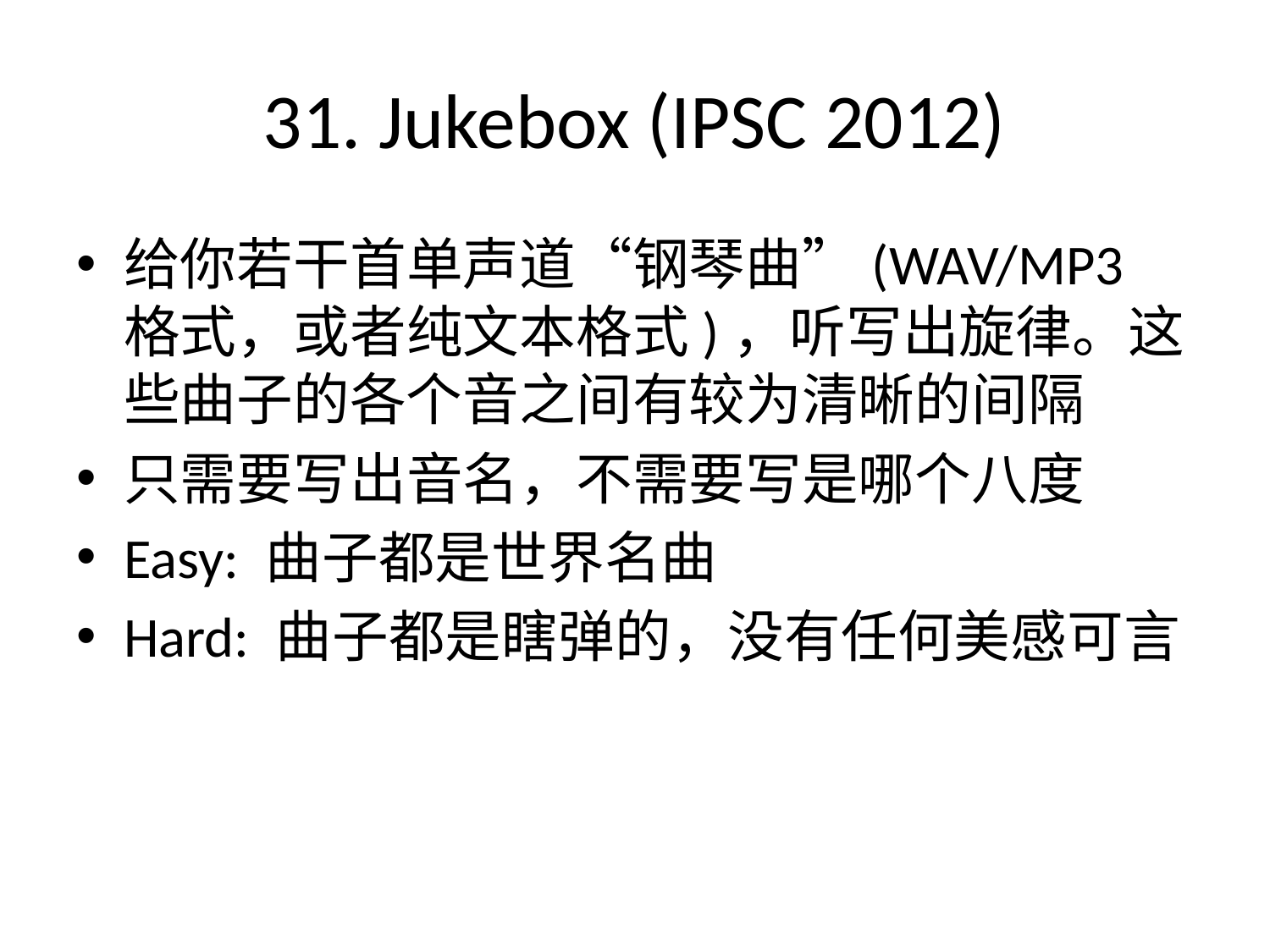

# 31. Jukebox (IPSC 2012)
给你若干首单声道“钢琴曲”(WAV/MP3格式，或者纯文本格式)，听写出旋律。这些曲子的各个音之间有较为清晰的间隔
只需要写出音名，不需要写是哪个八度
Easy: 曲子都是世界名曲
Hard: 曲子都是瞎弹的，没有任何美感可言